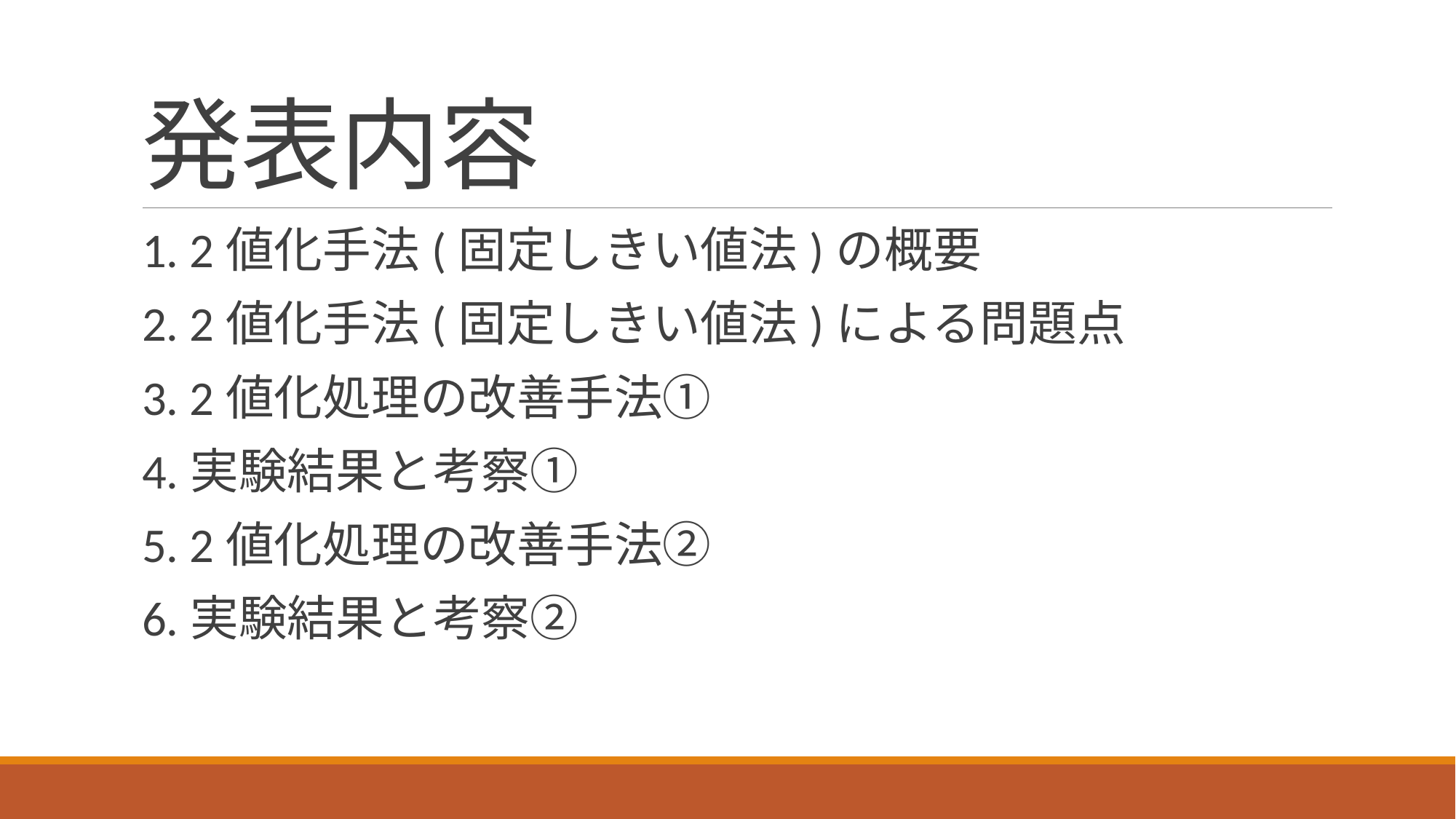

# 発表内容
1. 2値化手法(固定しきい値法)の概要
2. 2値化手法(固定しきい値法)による問題点
3. 2値化処理の改善手法①
4.実験結果と考察①
5. 2値化処理の改善手法②
6.実験結果と考察②